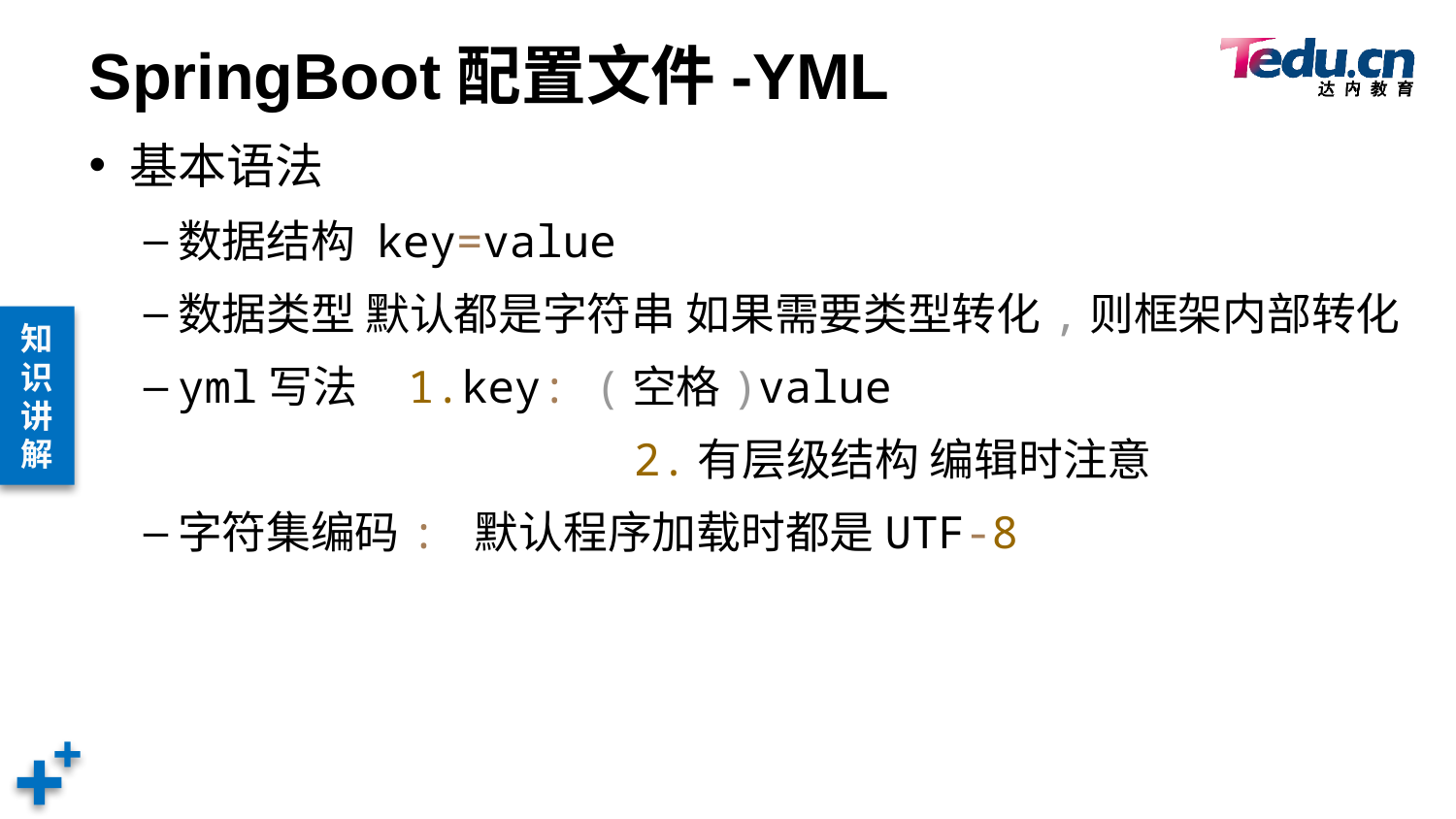

# SpringBoot配置文件-YML
基本语法
数据结构 key=value
数据类型 默认都是字符串 如果需要类型转化,则框架内部转化
yml写法    1.key: (空格)value
			  2.有层级结构 编辑时注意
字符集编码: 默认程序加载时都是UTF-8